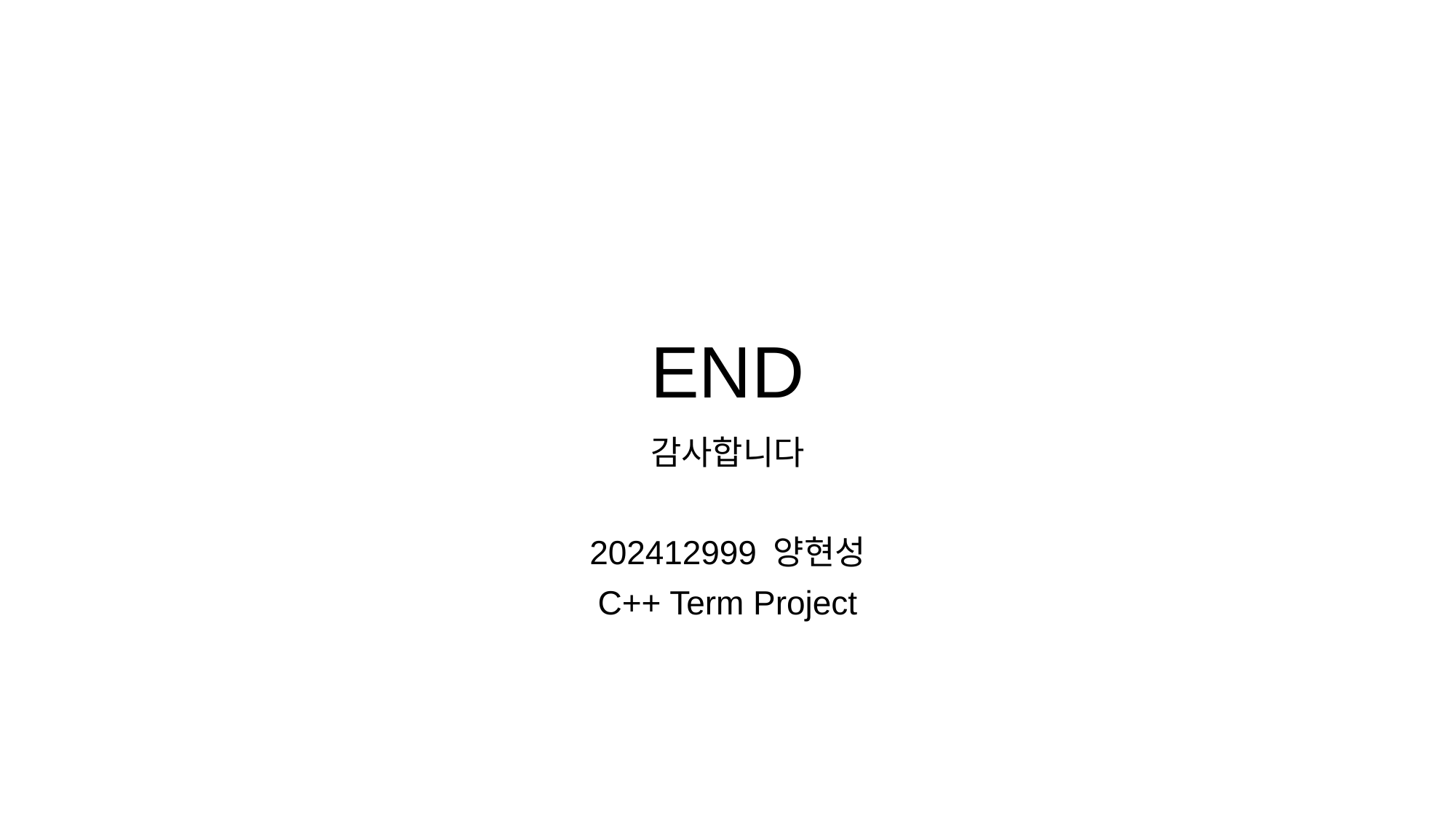

# END
감사합니다

202412999 양현성
C++ Term Project